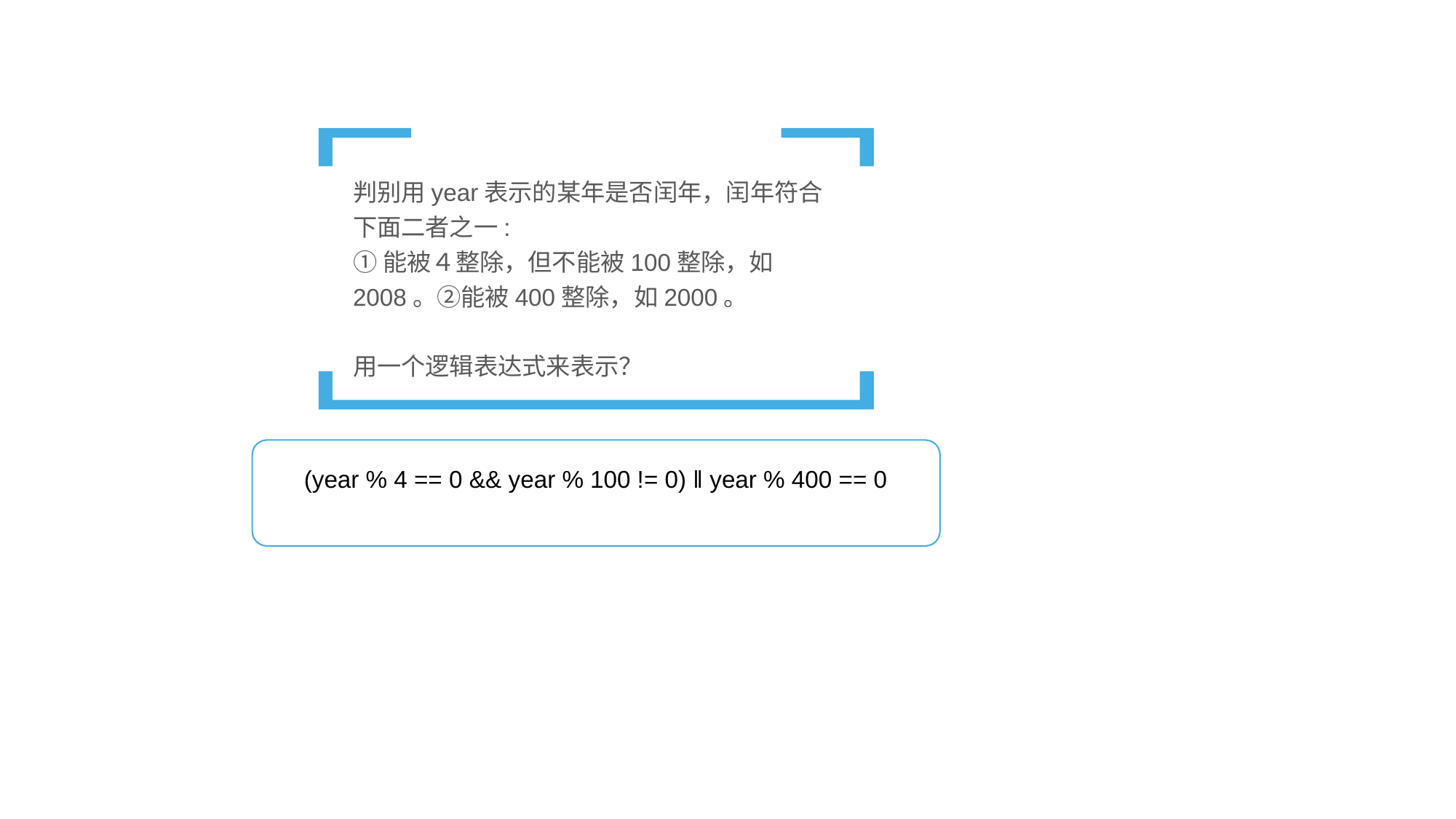

判别用year表示的某年是否闰年，闰年符合下面二者之一:
①能被４整除，但不能被100整除，如2008。②能被400整除，如2000。

用一个逻辑表达式来表示？
(year % 4 == 0 && year % 100 != 0) ‖ year % 400 == 0